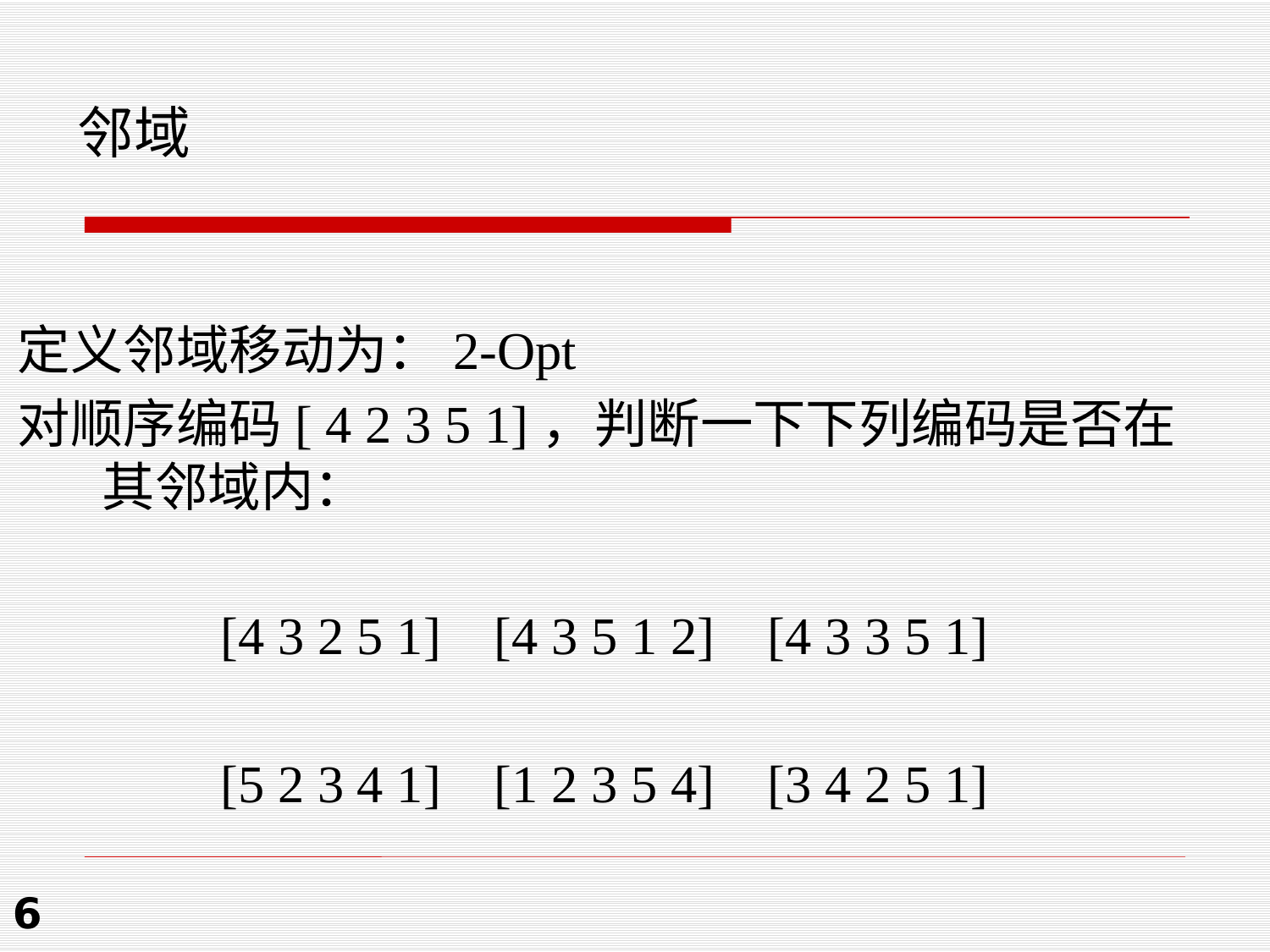

# 邻域

定义邻域移动为：2-Opt
对顺序编码[ 4 2 3 5 1]，判断一下下列编码是否在其邻域内：

[4 3 2 5 1]    [4 3 5 1 2]    [4 3 3 5 1]

[5 2 3 4 1]    [1 2 3 5 4]    [3 4 2 5 1]